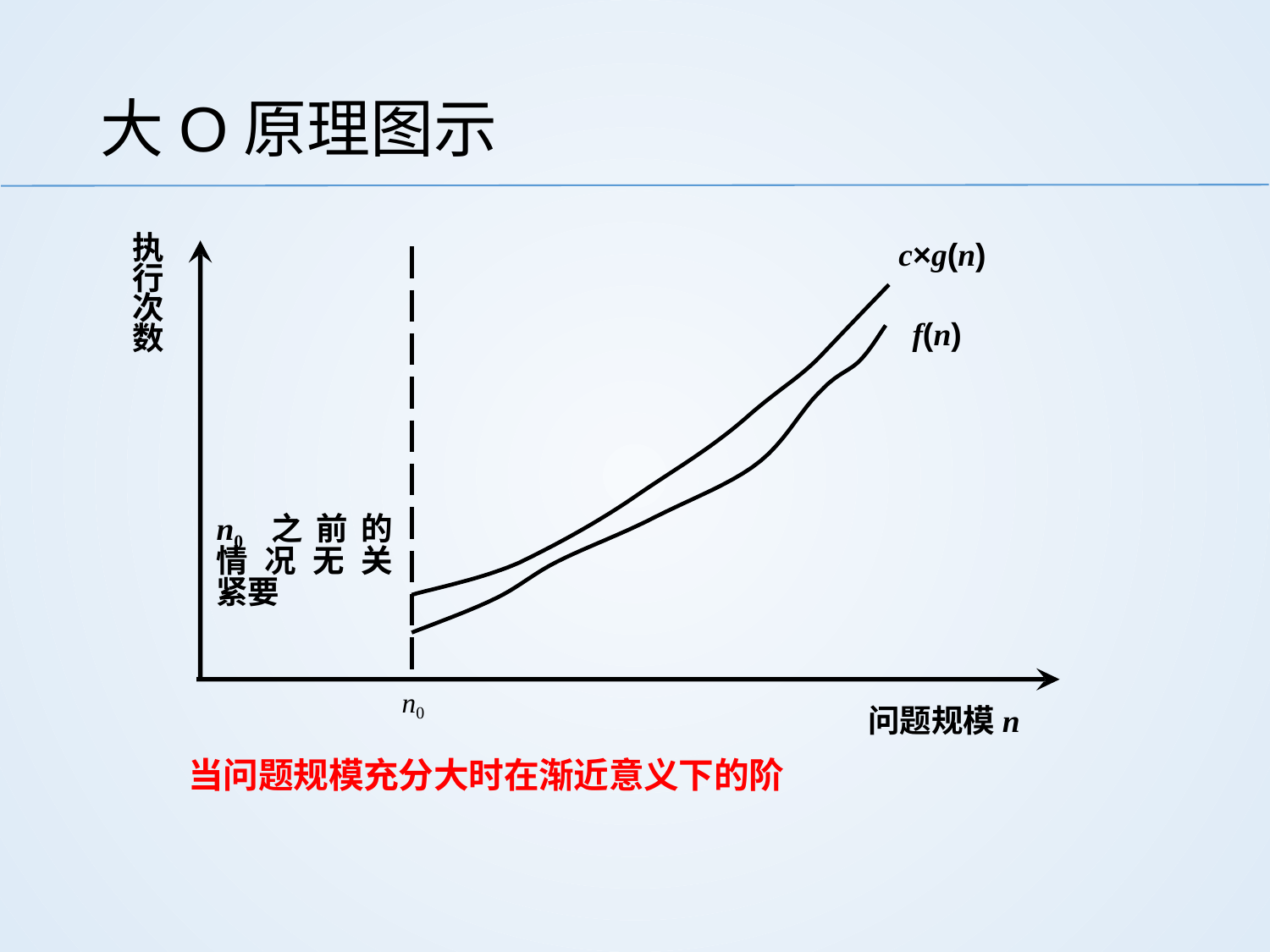

# 大O原理图示
执 行 次 数
c×g(n)

f(n)

n0 之前的 情况无关 紧要

n0
问题规模n
当问题规模充分大时在渐近意义下的阶
60